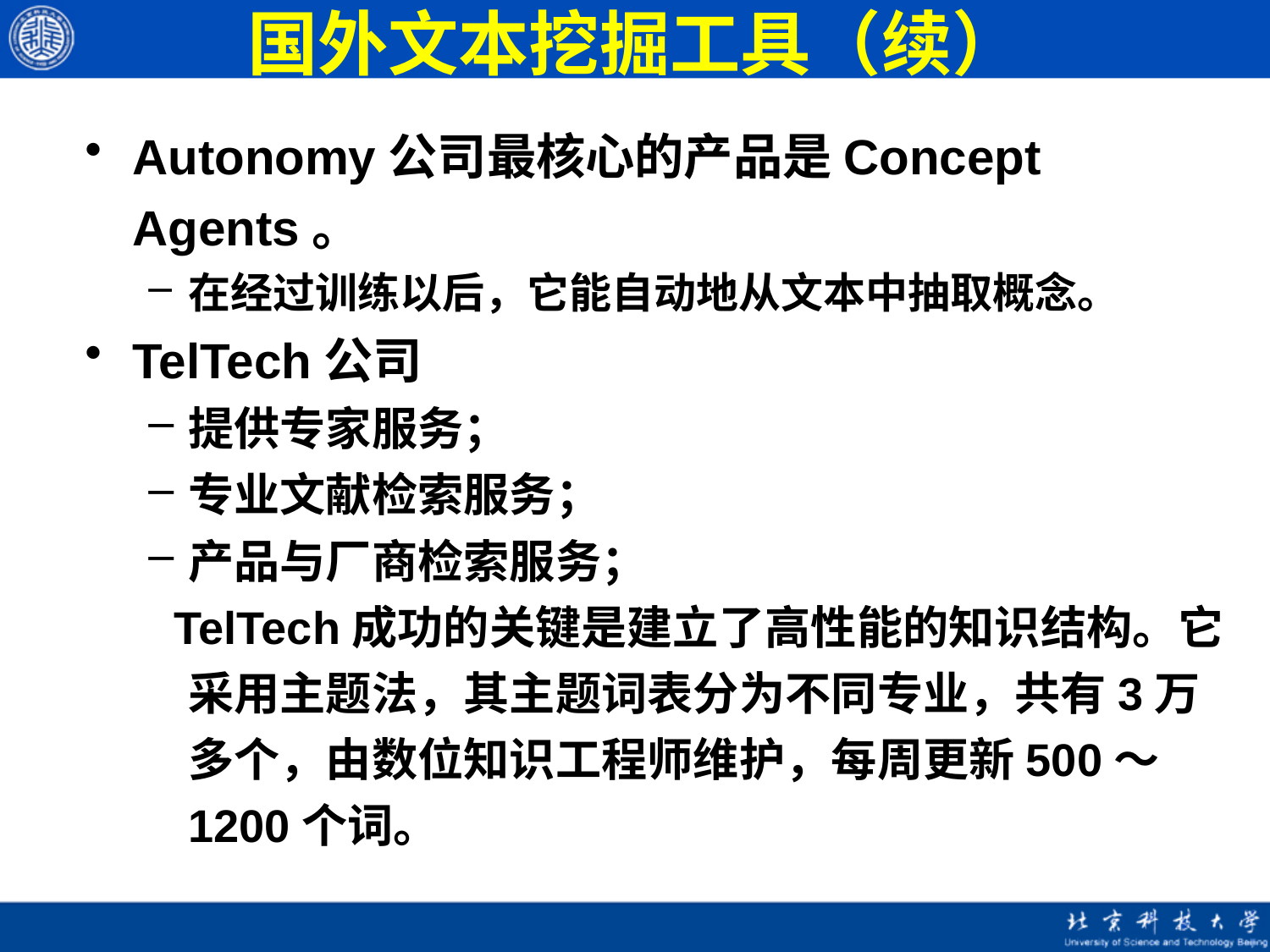

# 国外文本挖掘工具（续）
Autonomy公司最核心的产品是Concept Agents。
在经过训练以后，它能自动地从文本中抽取概念。
TelTech公司
提供专家服务；
专业文献检索服务；
产品与厂商检索服务；
  TelTech成功的关键是建立了高性能的知识结构。它采用主题法，其主题词表分为不同专业，共有3万多个，由数位知识工程师维护，每周更新500～1200个词。

52